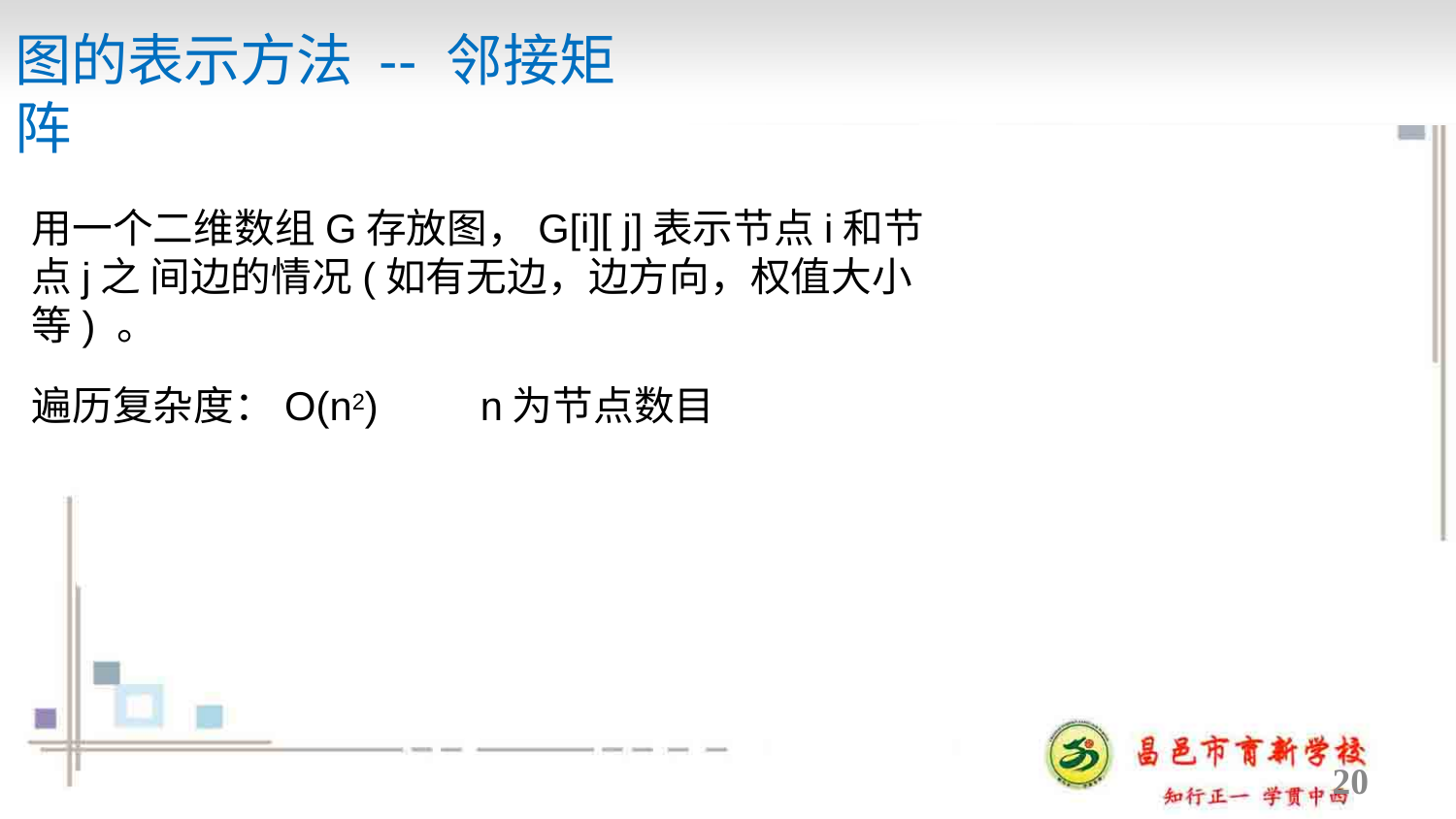

# 图的表示方法 -- 邻接矩阵
用一个二维数组G存放图，G[i][ j]表示节点i和节点j之 间边的情况(如有无边，边方向，权值大小等) 。

遍历复杂度：O(n2)	n为节点数目
20